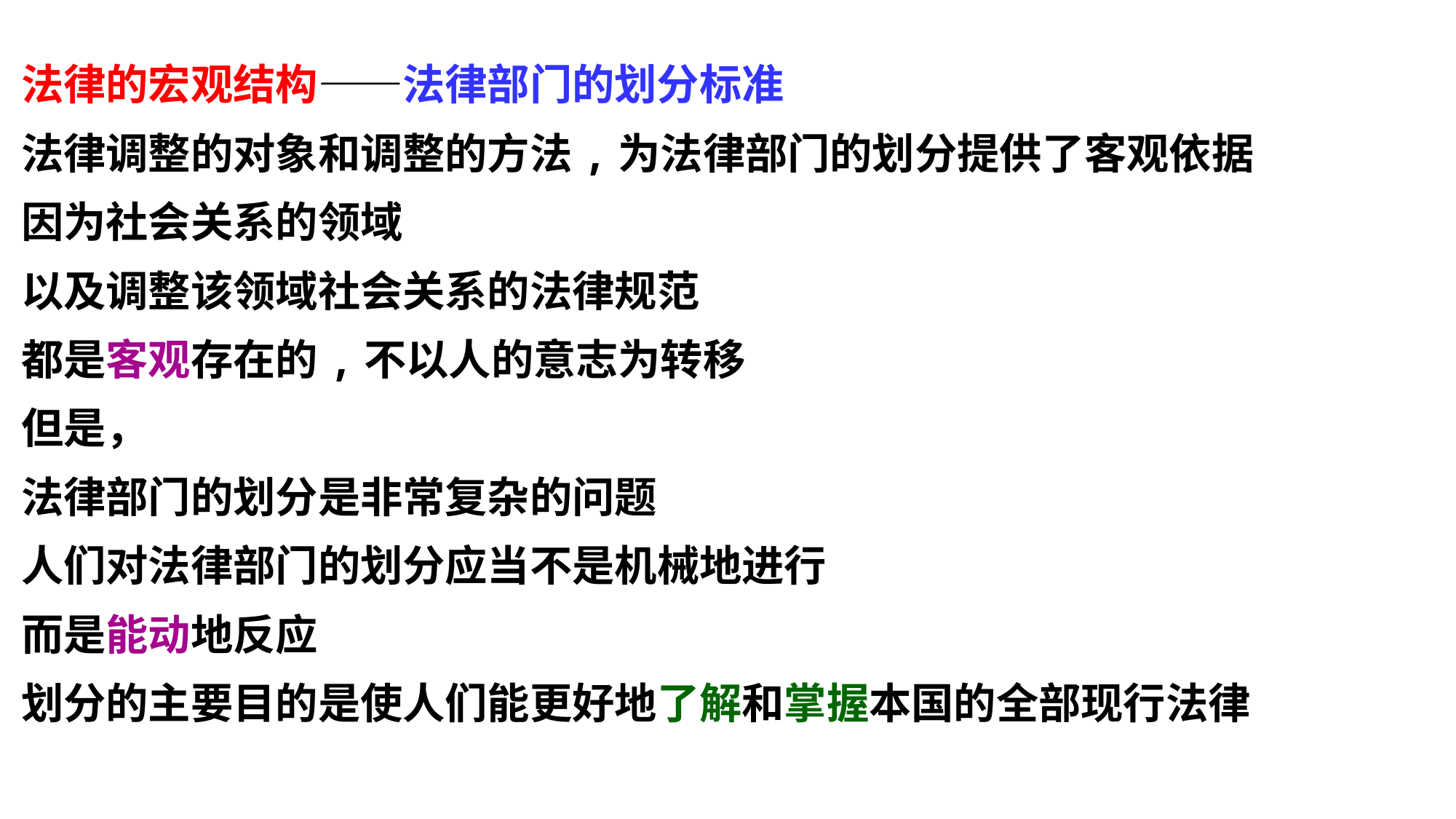

法律的宏观结构——法律部门的划分标准
法律调整的对象和调整的方法,为法律部门的划分提供了客观依据
因为社会关系的领域
以及调整该领域社会关系的法律规范
都是客观存在的,不以人的意志为转移
但是，
法律部门的划分是非常复杂的问题
人们对法律部门的划分应当不是机械地进行
而是能动地反应
划分的主要目的是使人们能更好地了解和掌握本国的全部现行法律